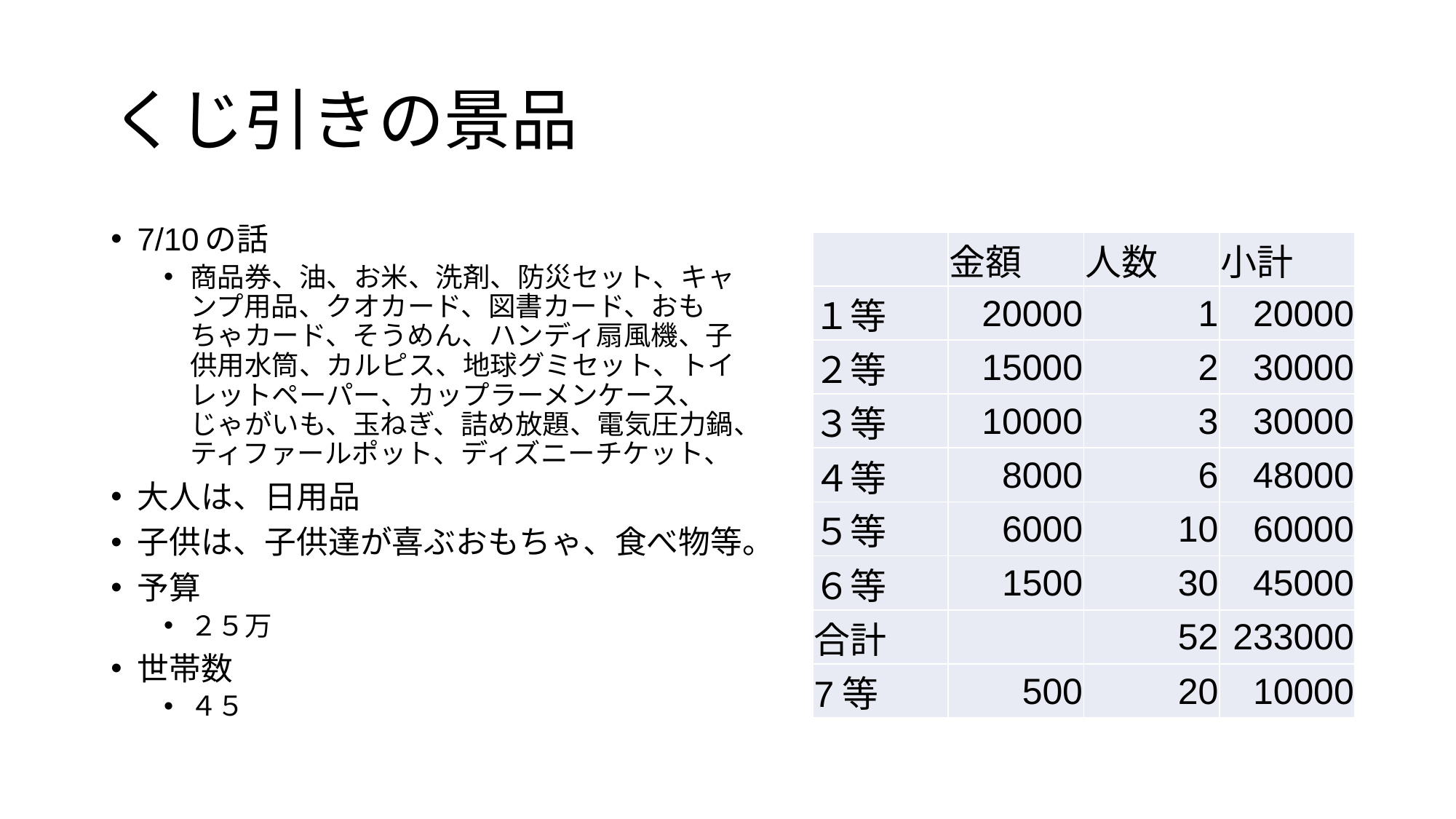

# くじ引きの景品
7/10の話
商品券、油、お米、洗剤、防災セット、キャンプ用品、クオカード、図書カード、おもちゃカード、そうめん、ハンディ扇風機、子供用水筒、カルピス、地球グミセット、トイレットペーパー、カップラーメンケース、じゃがいも、玉ねぎ、詰め放題、電気圧力鍋、ティファールポット、ディズニーチケット、
大人は、日用品
子供は、子供達が喜ぶおもちゃ、食べ物等。
予算
２５万
世帯数
４５

|  | 金額 | 人数 | 小計 |
| --- | --- | --- | --- |
| １等 | 20000 | 1 | 20000 |
| ２等 | 15000 | 2 | 30000 |
| ３等 | 10000 | 3 | 30000 |
| ４等 | 8000 | 6 | 48000 |
| ５等 | 6000 | 10 | 60000 |
| ６等 | 1500 | 30 | 45000 |
| 合計 |  | 52 | 233000 |
| 7等 | 500 | 20 | 10000 |